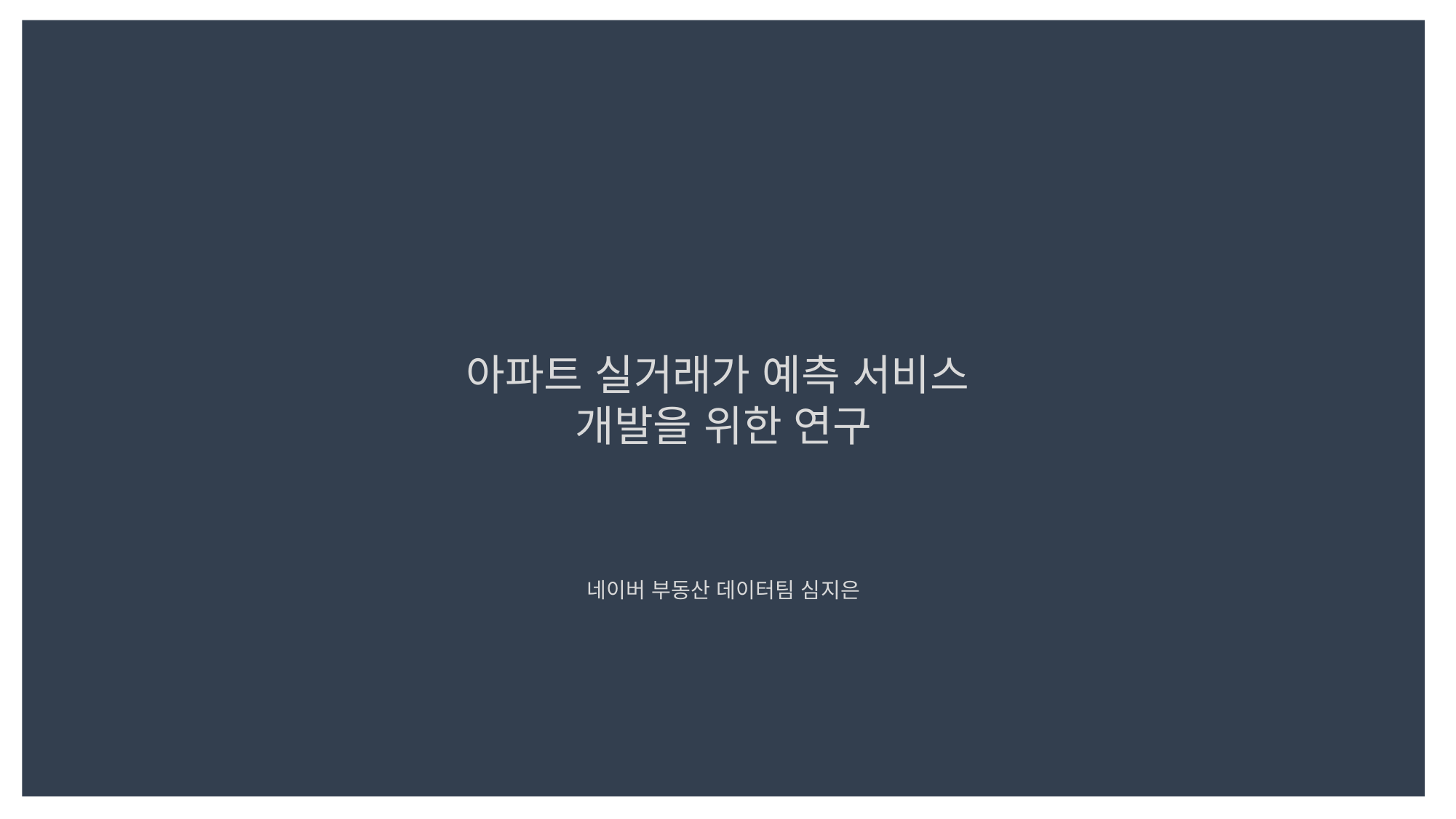

아파트 실거래가 예측 서비스
개발을 위한 연구
네이버 부동산 데이터팀 심지은